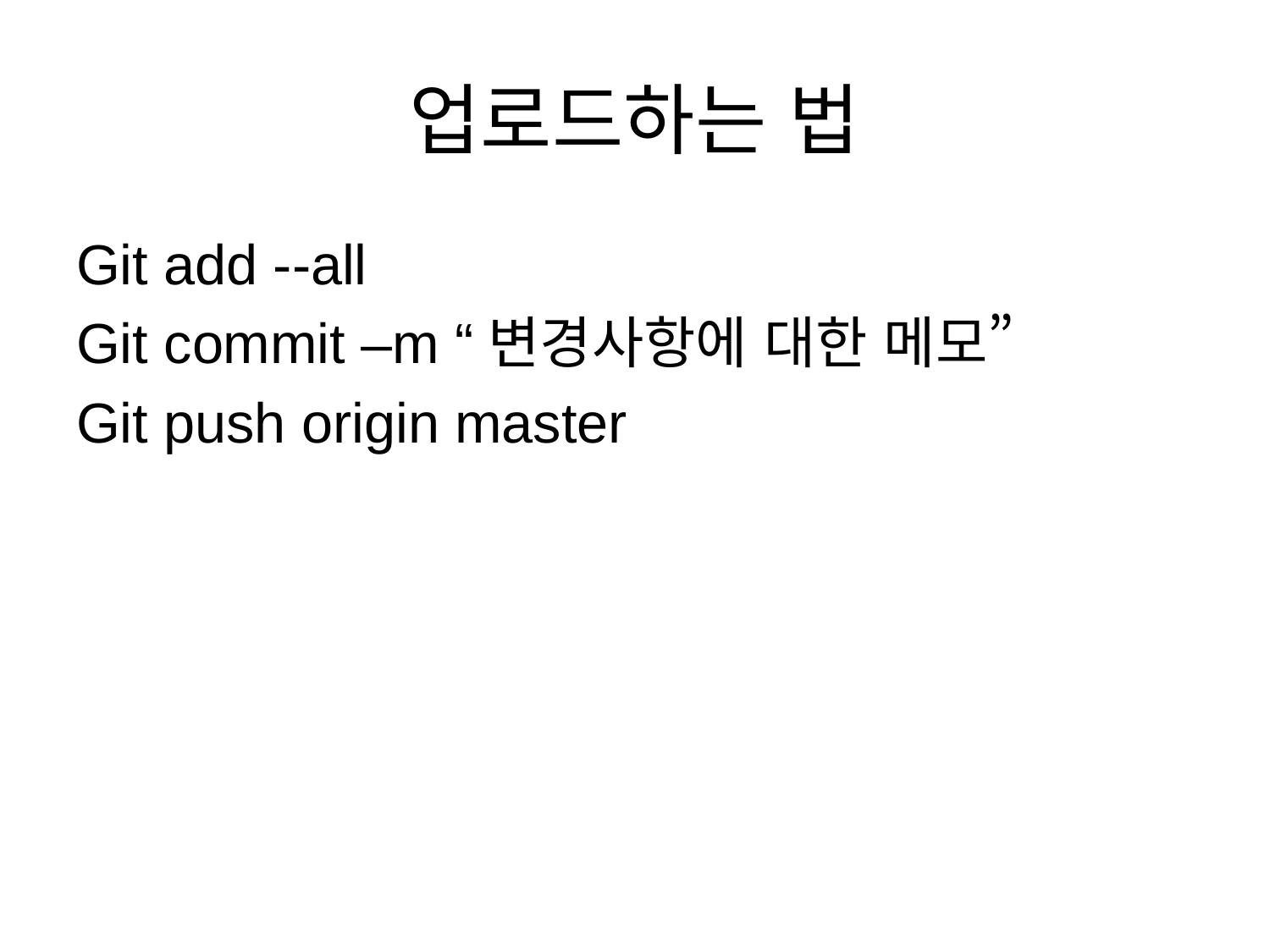

# 업로드하는 법
Git add --all
Git commit –m “변경사항에 대한 메모”
Git push origin master